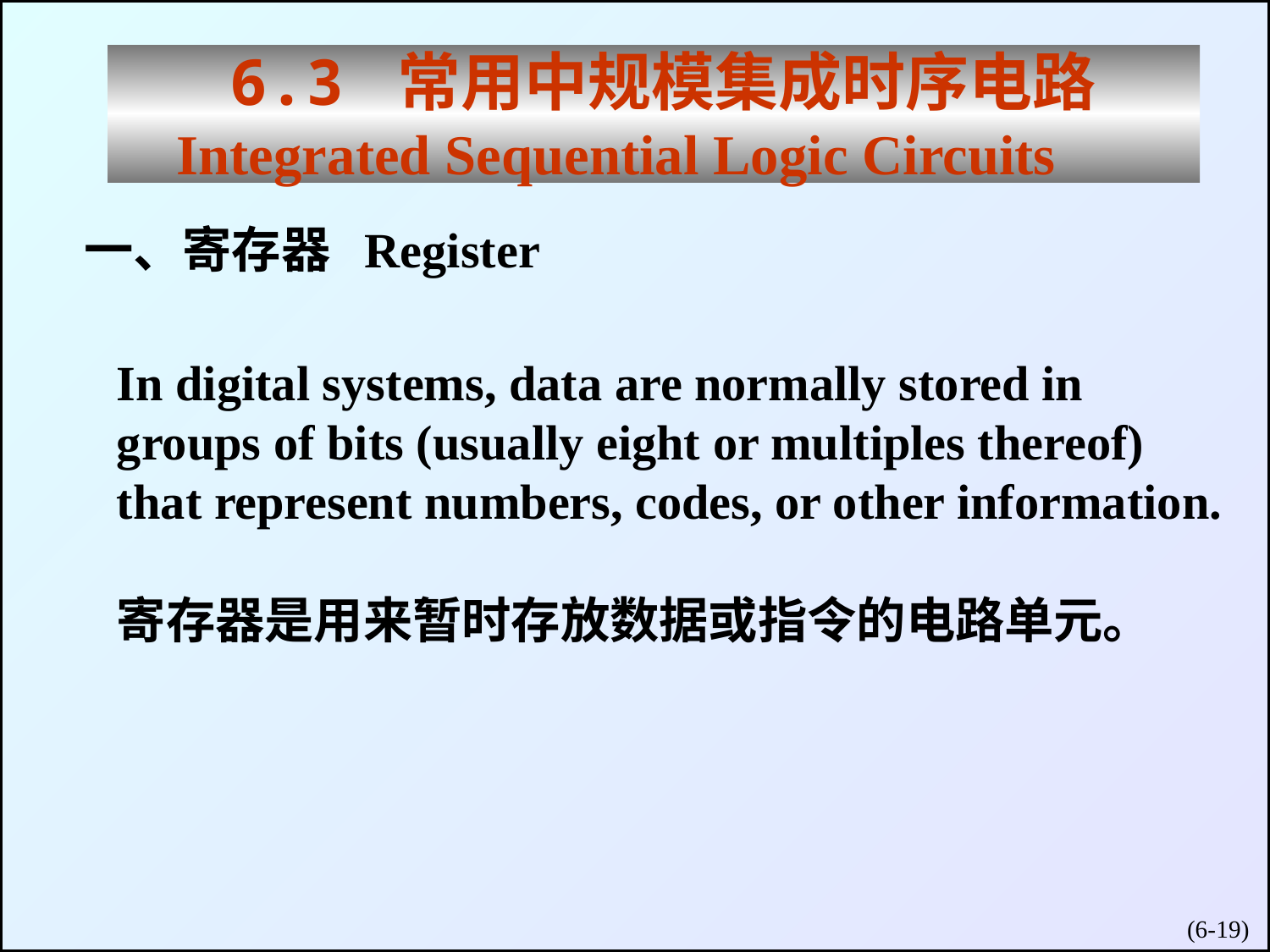

6.3 常用中规模集成时序电路
    Integrated Sequential Logic Circuits
一、寄存器  Register
In digital systems, data are normally stored in groups of bits (usually eight or multiples thereof) that represent numbers, codes, or other information.
寄存器是用来暂时存放数据或指令的电路单元。
(6-19)